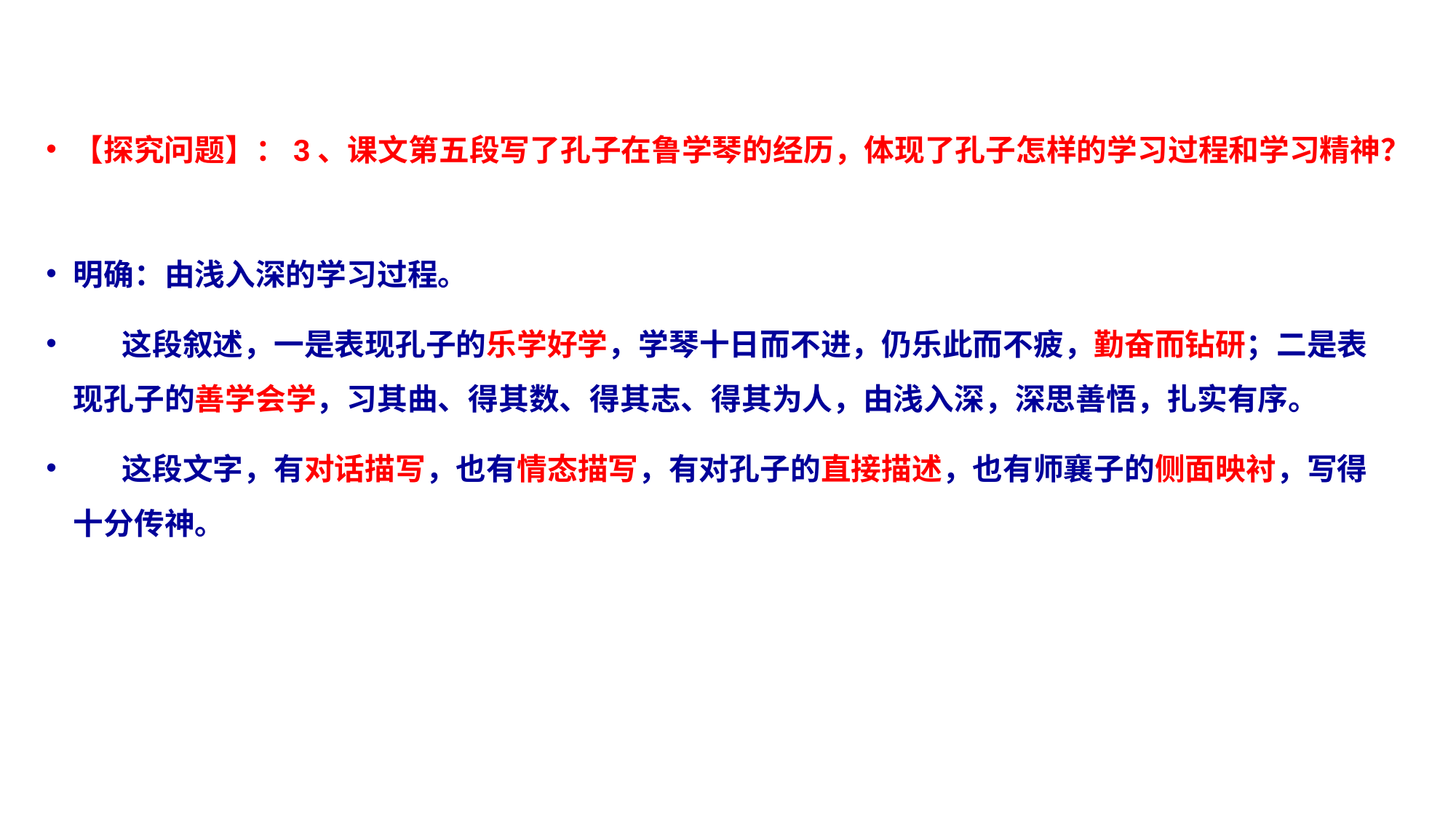

【探究问题】：3、课文第五段写了孔子在鲁学琴的经历，体现了孔子怎样的学习过程和学习精神？
明确：由浅入深的学习过程。
      这段叙述，一是表现孔子的乐学好学，学琴十日而不进，仍乐此而不疲，勤奋而钻研；二是表现孔子的善学会学，习其曲、得其数、得其志、得其为人，由浅入深，深思善悟，扎实有序。
      这段文字，有对话描写，也有情态描写，有对孔子的直接描述，也有师襄子的侧面映衬，写得十分传神。